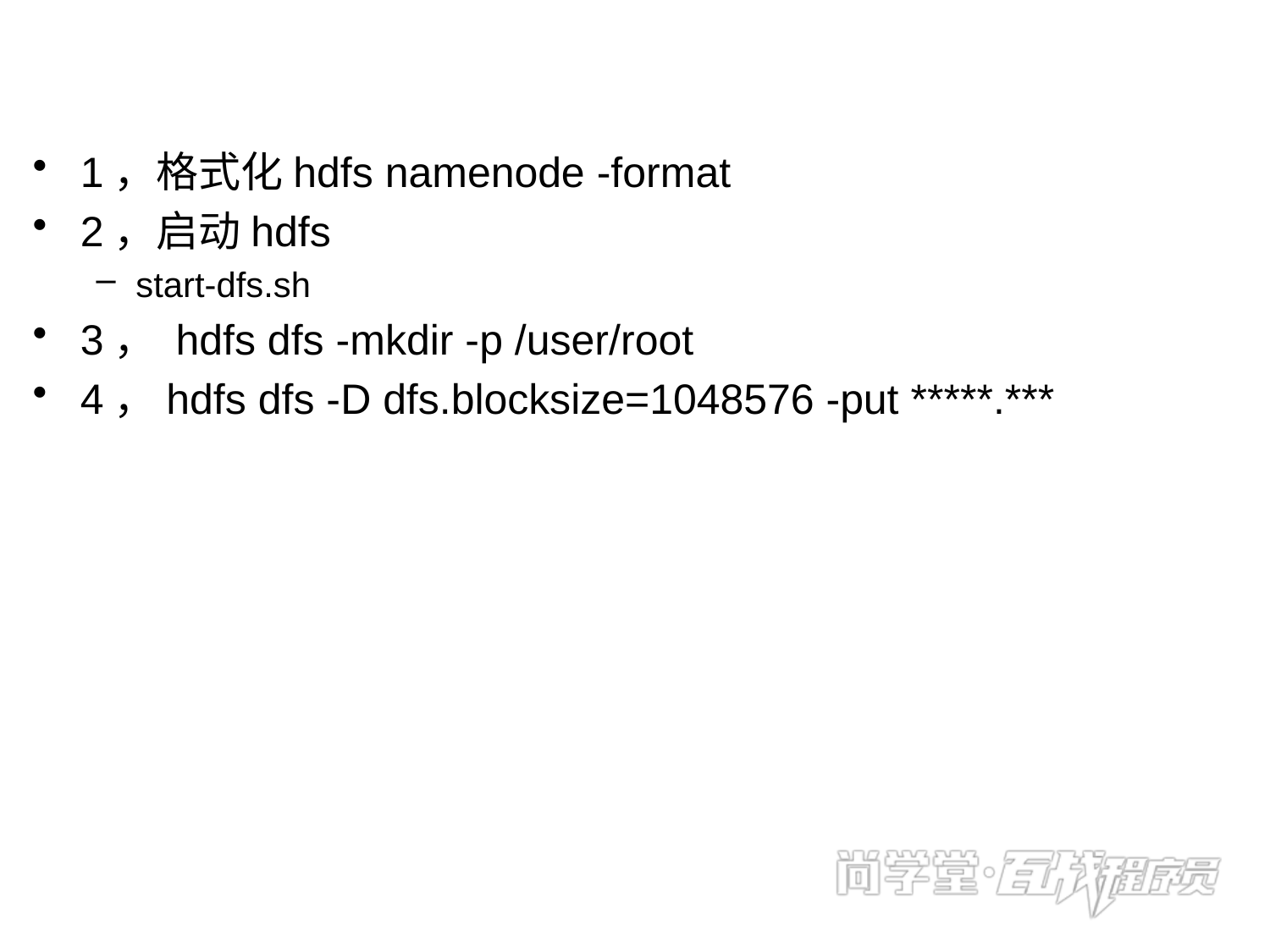

1，格式化hdfs namenode -format
2，启动hdfs
start-dfs.sh
3， hdfs dfs -mkdir -p /user/root
4，hdfs dfs -D dfs.blocksize=1048576 -put *****.***